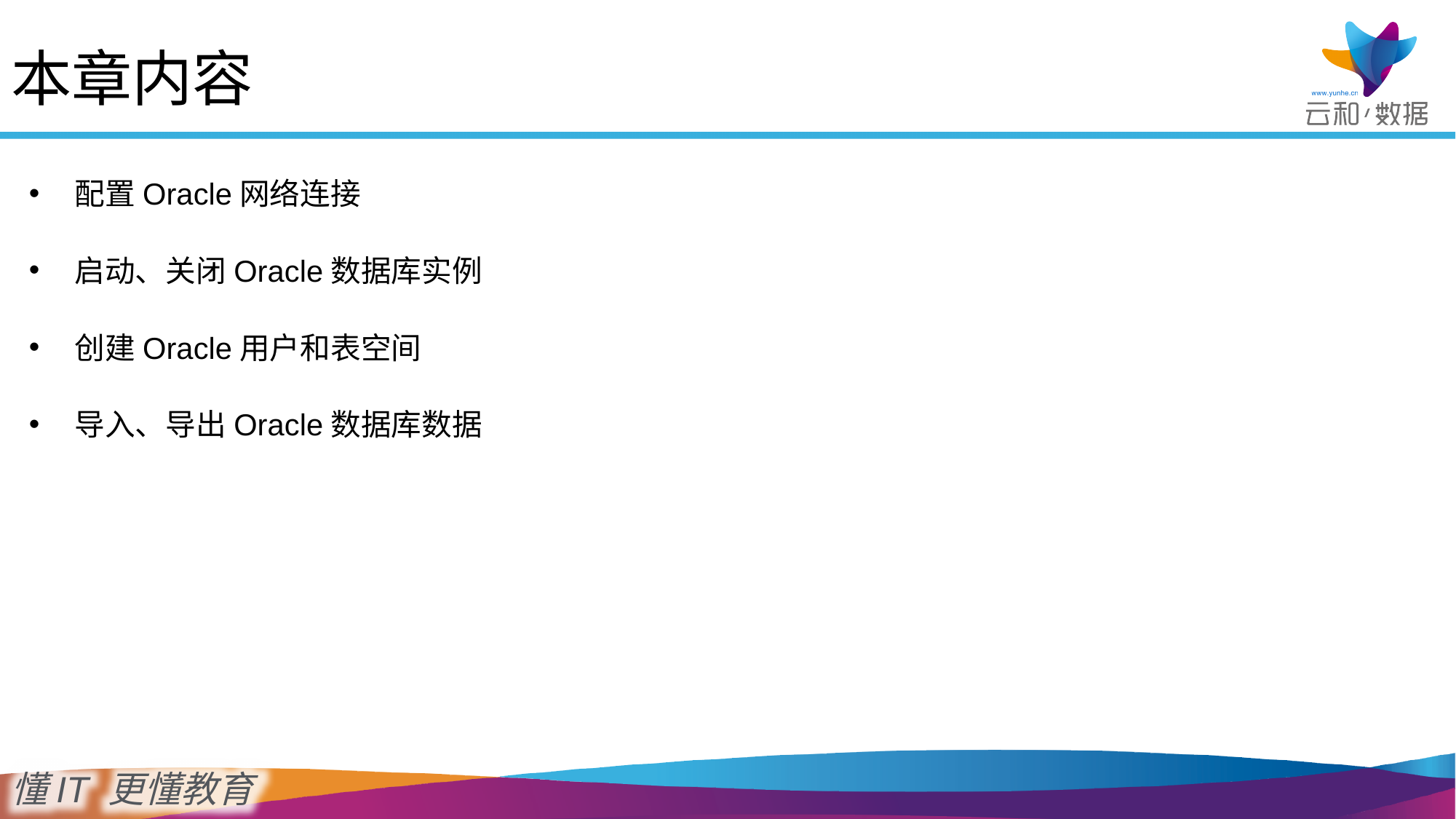

本章内容
配置Oracle网络连接
启动、关闭Oracle数据库实例
创建Oracle用户和表空间
导入、导出Oracle数据库数据